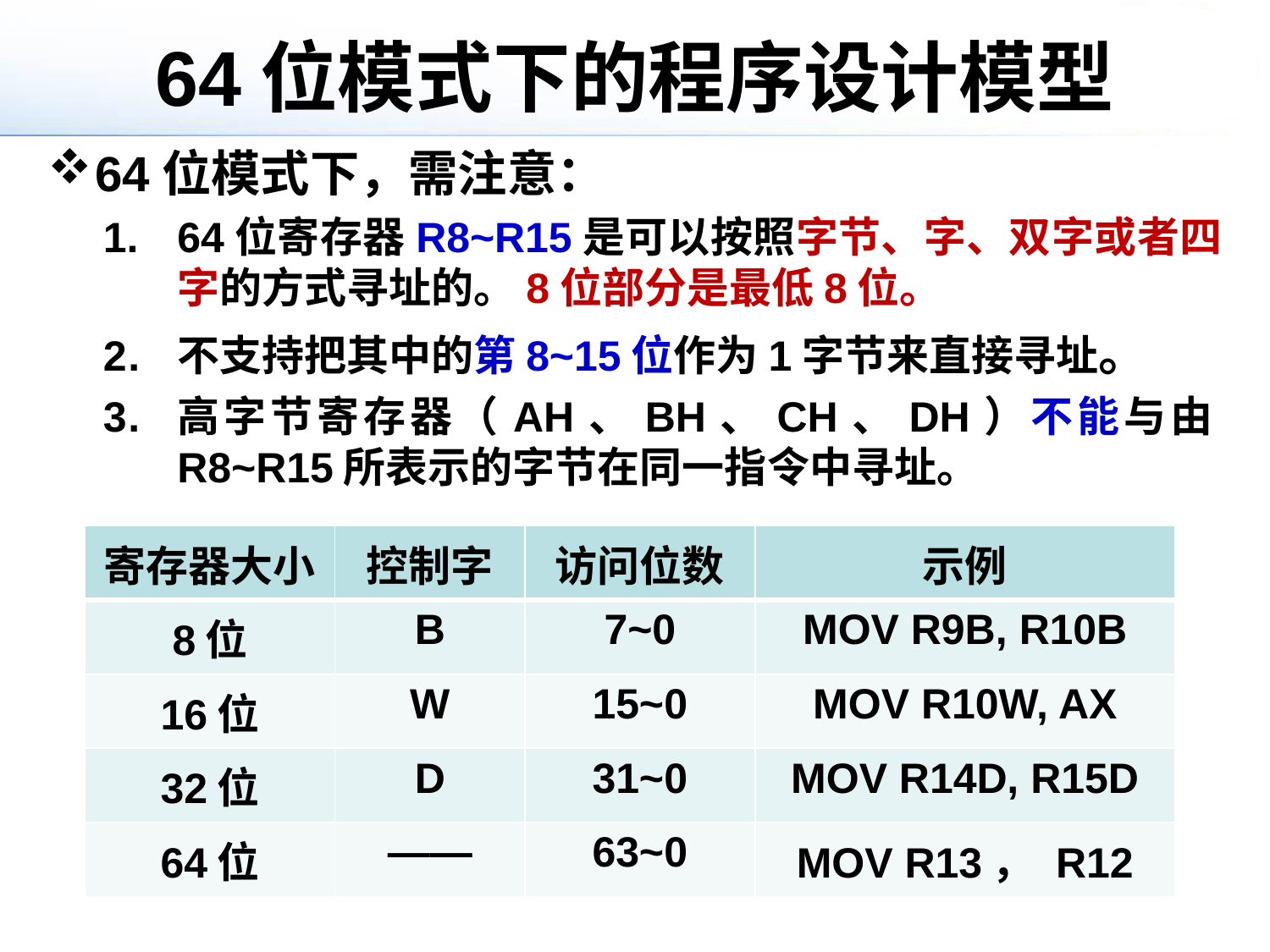

# 64位模式下的程序设计模型
64位模式下，需注意：
64位寄存器R8~R15是可以按照字节、字、双字或者四字的方式寻址的。8位部分是最低8位。
不支持把其中的第8~15位作为1字节来直接寻址。
高字节寄存器（AH、BH、CH、DH）不能与由R8~R15所表示的字节在同一指令中寻址。

| 寄存器大小 | 控制字 | 访问位数 | 示例 |
| --- | --- | --- | --- |
| 8位 | B | 7~0 | MOV R9B, R10B |
| 16位 | W | 15~0 | MOV R10W, AX |
| 32位 | D | 31~0 | MOV R14D, R15D |
| 64位 | —— | 63~0 | MOV R13， R12 |